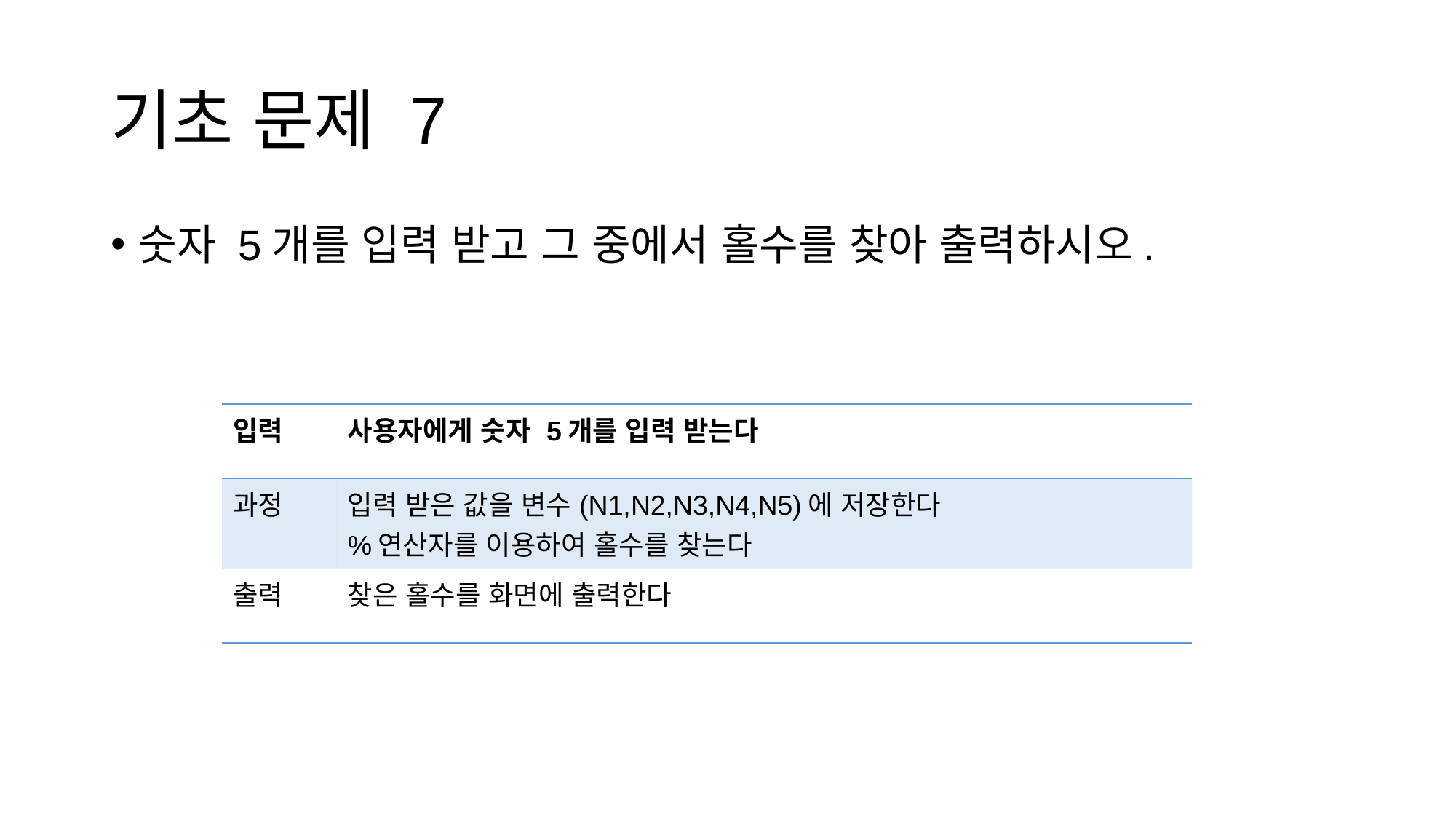

# 기초 문제 7
숫자 5개를 입력 받고 그 중에서 홀수를 찾아 출력하시오.
| 입력 | 사용자에게 숫자 5개를 입력 받는다 |
| --- | --- |
| 과정 | 입력 받은 값을 변수(N1,N2,N3,N4,N5)에 저장한다 %연산자를 이용하여 홀수를 찾는다 |
| 출력 | 찾은 홀수를 화면에 출력한다 |